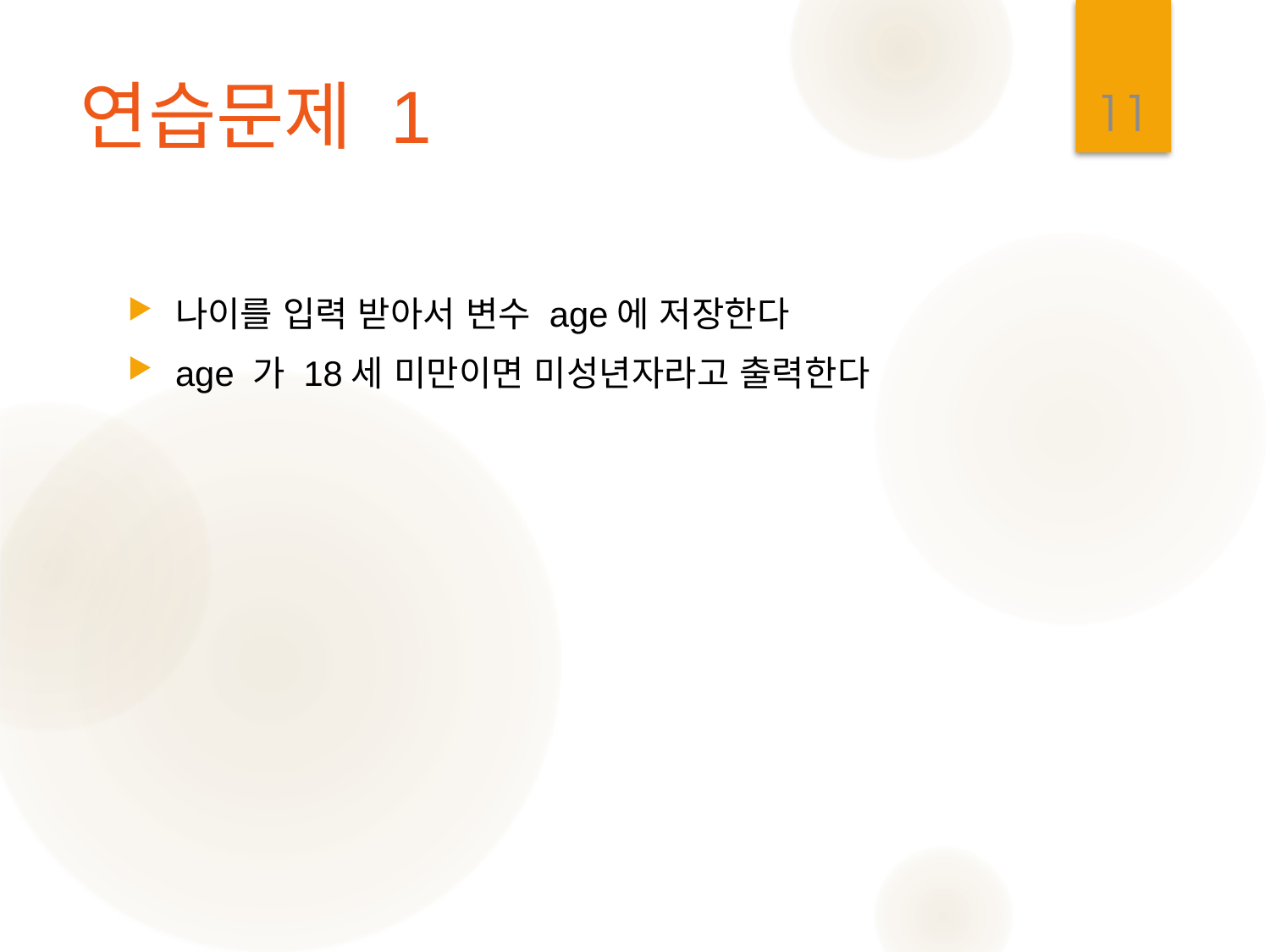

11
# 연습문제 1
나이를 입력 받아서 변수 age에 저장한다
age 가 18세 미만이면 미성년자라고 출력한다